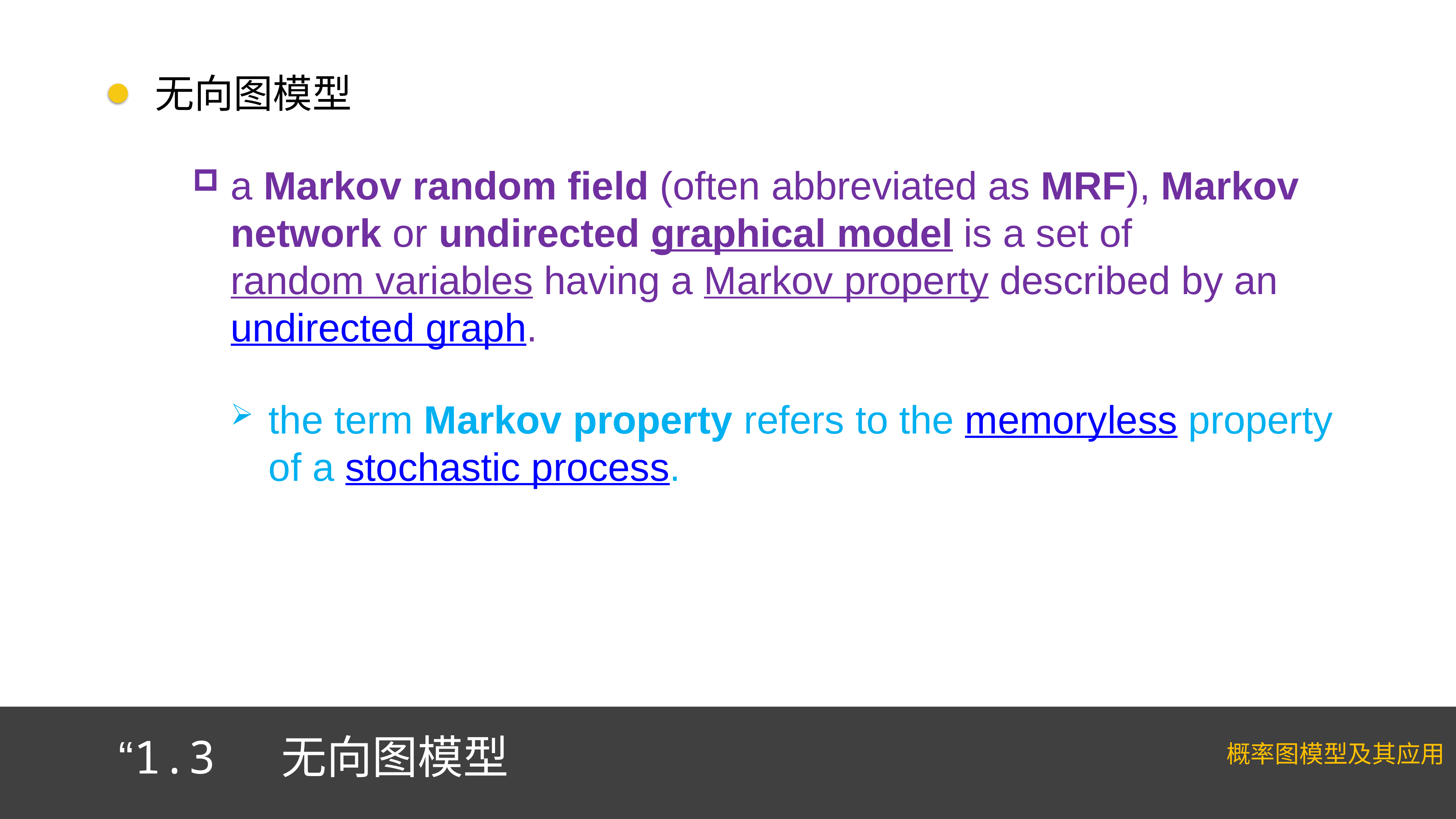

无向图模型
a Markov random field (often abbreviated as MRF), Markov network or undirected graphical model is a set of random variables having a Markov property described by an undirected graph.
the term Markov property refers to the memoryless property of a stochastic process.

“1.3  无向图模型